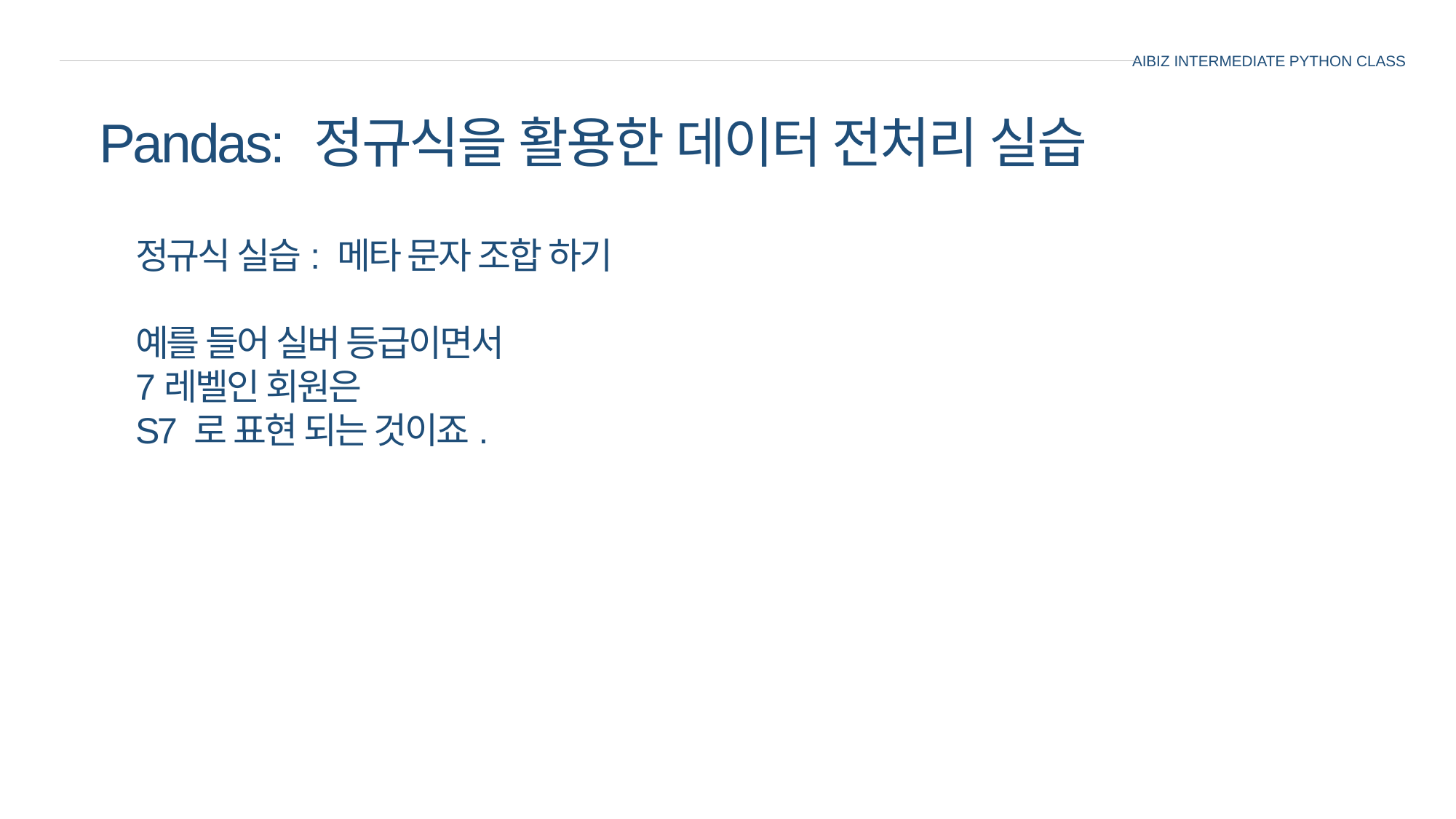

AIBIZ INTERMEDIATE PYTHON CLASS
Pandas: 정규식을 활용한 데이터 전처리 실습

정규식 실습: 메타 문자 조합 하기

예를 들어 실버 등급이면서
7레벨인 회원은
S7 로 표현 되는 것이죠.